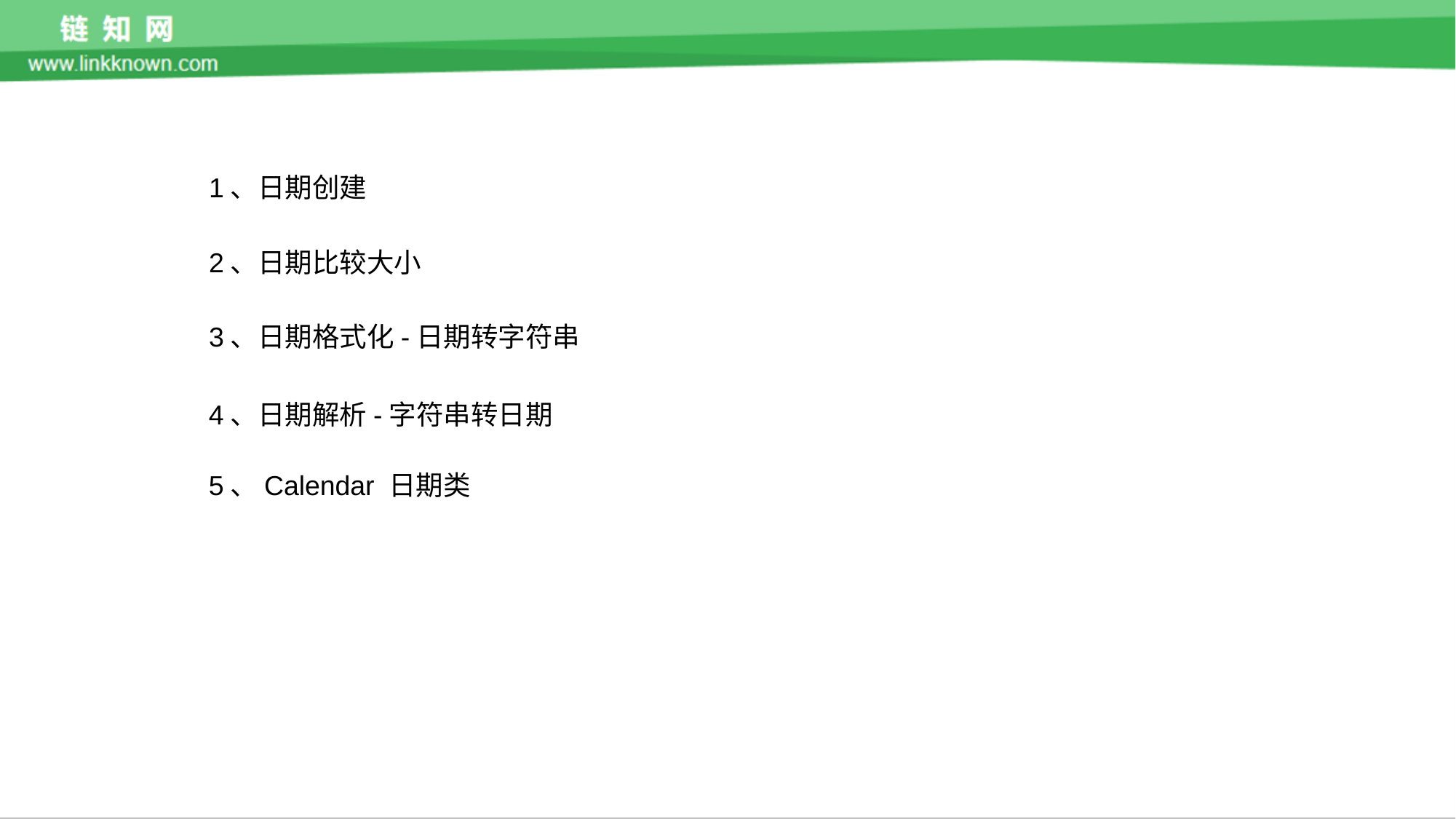

1、日期创建
2、日期比较大小
3、日期格式化-日期转字符串
4、日期解析-字符串转日期
5、Calendar 日期类